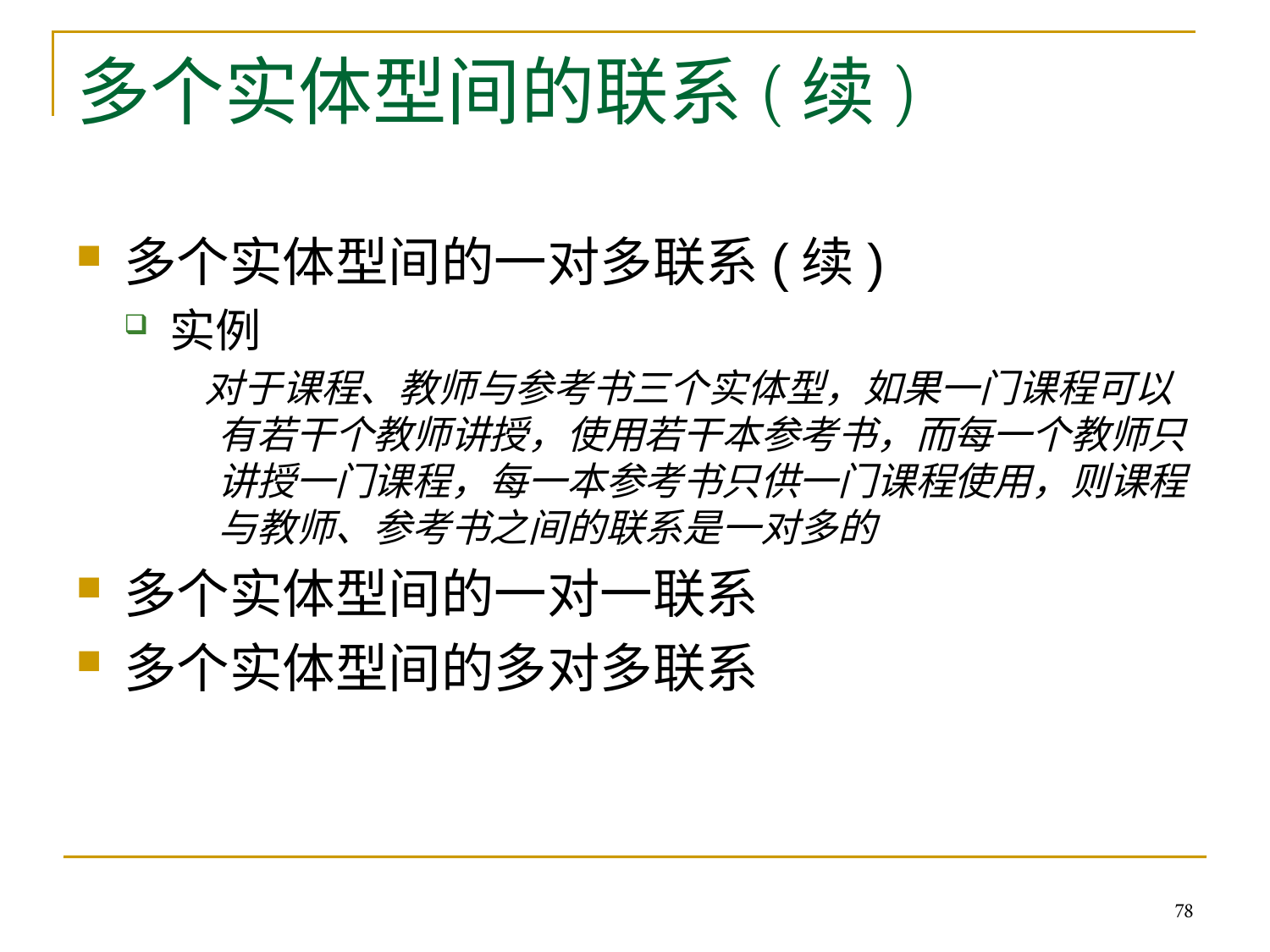

# 多个实体型间的联系(续)
多个实体型间的一对多联系(续)
实例
   对于课程、教师与参考书三个实体型，如果一门课程可以有若干个教师讲授，使用若干本参考书，而每一个教师只讲授一门课程，每一本参考书只供一门课程使用，则课程与教师、参考书之间的联系是一对多的
多个实体型间的一对一联系
多个实体型间的多对多联系
78